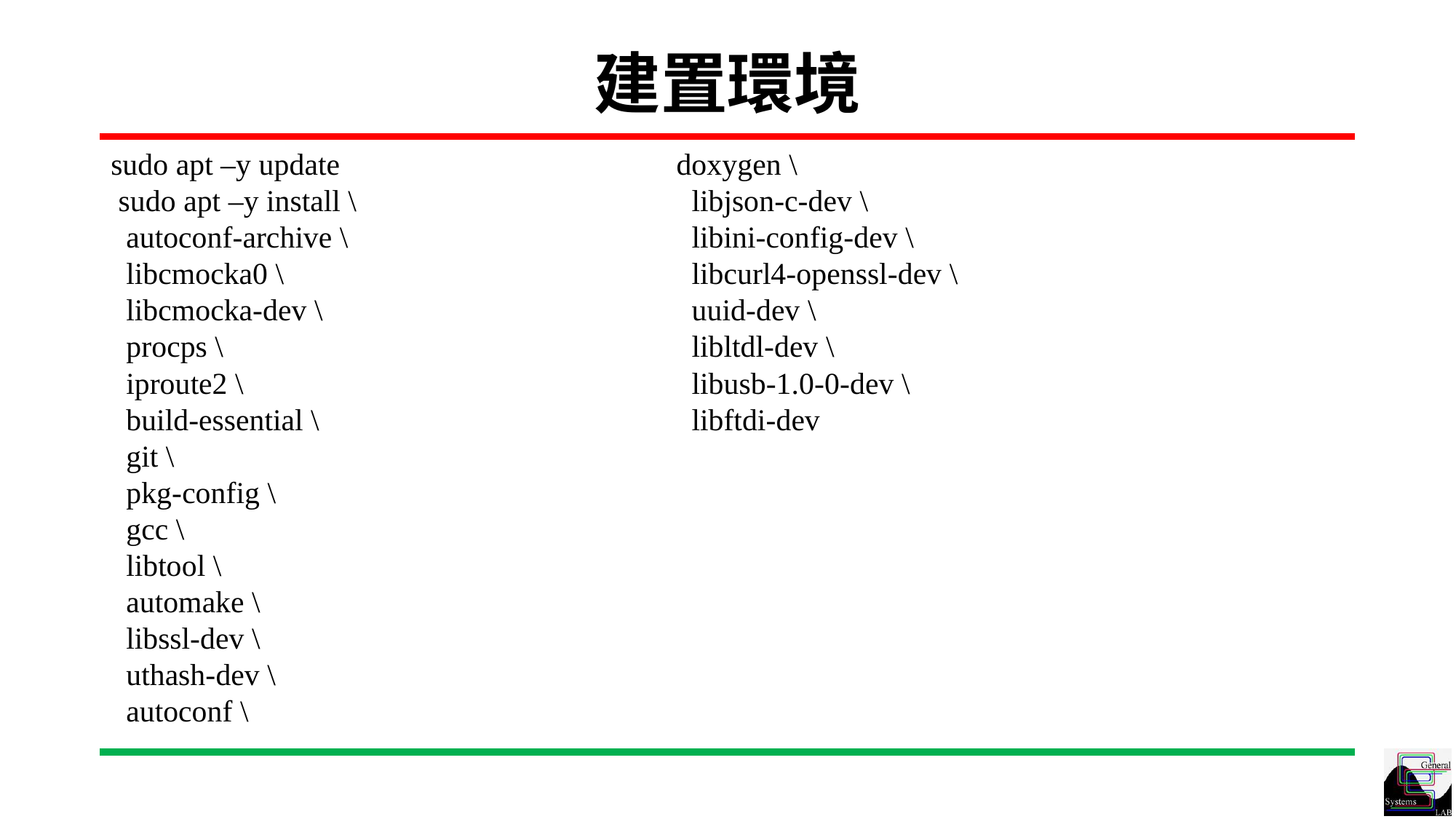

# 建置環境
sudo apt –y update
 sudo apt –y install \
  autoconf-archive \
  libcmocka0 \
  libcmocka-dev \
  procps \
  iproute2 \
  build-essential \
  git \
  pkg-config \
  gcc \
  libtool \
  automake \
  libssl-dev \
  uthash-dev \
  autoconf \
doxygen \
  libjson-c-dev \
  libini-config-dev \
  libcurl4-openssl-dev \
  uuid-dev \
  libltdl-dev \
  libusb-1.0-0-dev \
  libftdi-dev